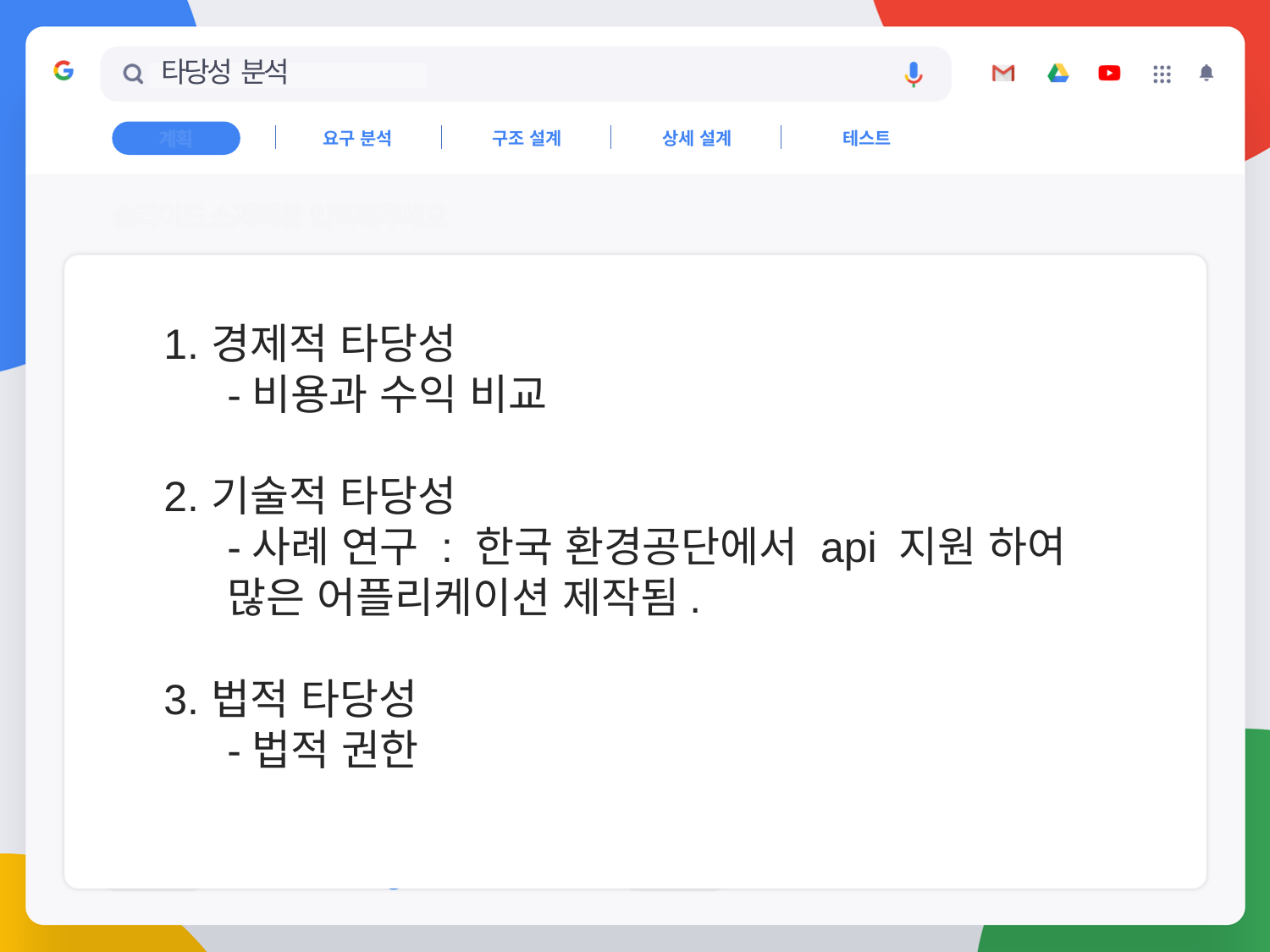

# 타당성  분석

요구 분석
구조 설계
상세 설계
테스트
계획
경제적 타당성
-비용과 수익 비교

기술적 타당성
-사례 연구 : 한국 환경공단에서 api 지원 하여 많은 어플리케이션 제작됨.

법적 타당성
-법적 권한